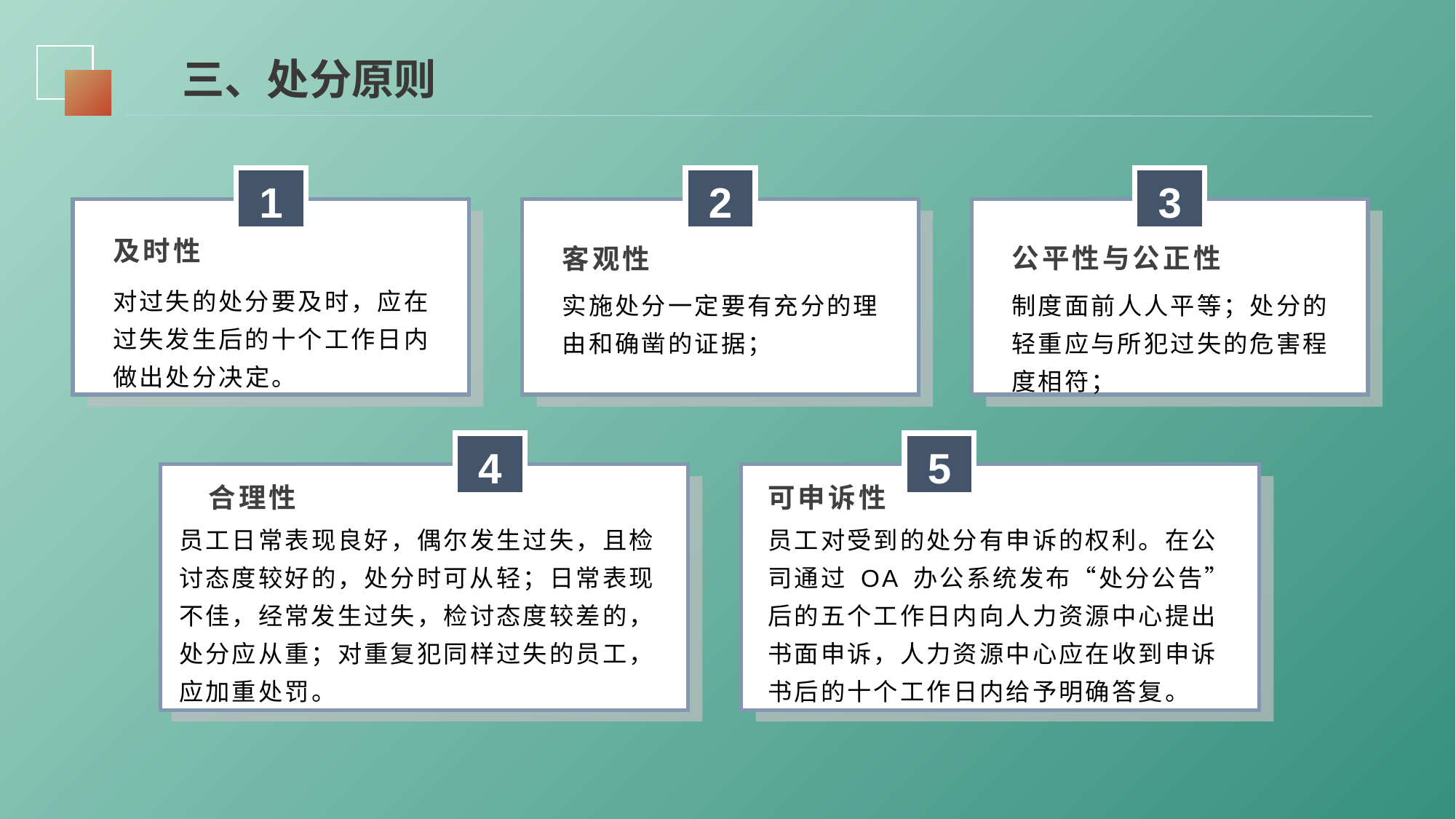

三、处分原则

1
2
3

及时性
公平性与公正性
客观性
对过失的处分要及时，应在过失发生后的十个工作日内做出处分决定。
实施处分一定要有充分的理由和确凿的证据；
制度面前人人平等；处分的轻重应与所犯过失的危害程度相符；

4
5

合理性

可申诉性
员工日常表现良好，偶尔发生过失，且检讨态度较好的，处分时可从轻；日常表现不佳，经常发生过失，检讨态度较差的，处分应从重；对重复犯同样过失的员工，应加重处罚。
员工对受到的处分有申诉的权利。在公司通过 OA 办公系统发布“处分公告”后的五个工作日内向人力资源中心提出书面申诉，人力资源中心应在收到申诉书后的十个工作日内给予明确答复。